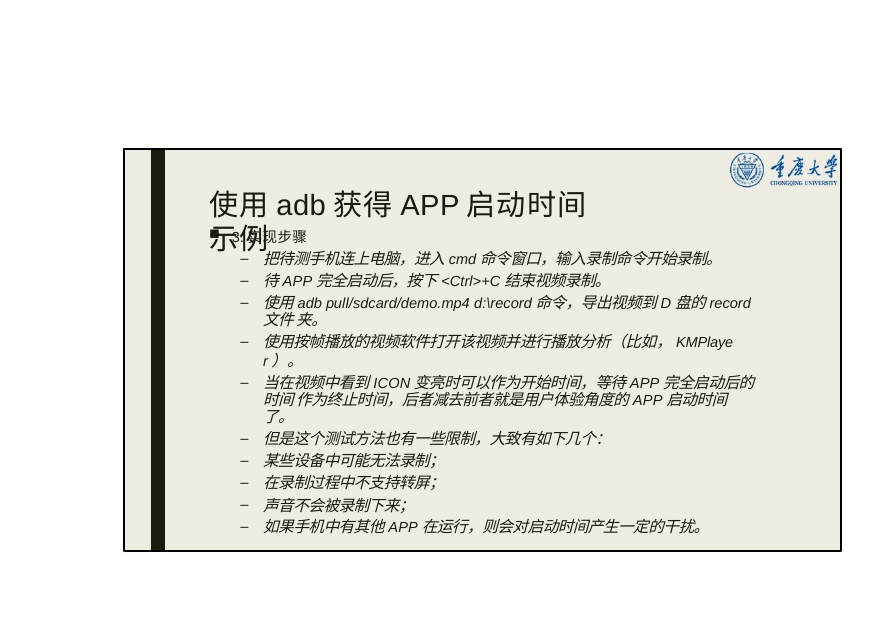

# 使用adb获得APP启动时间示例
3.实现步骤
把待测手机连上电脑，进入cmd命令窗口，输入录制命令开始录制。
待APP完全启动后，按下<Ctrl>+C结束视频录制。
使用adb pull/sdcard/demo.mp4 d:\record命令，导出视频到D盘的record文件 夹。
使用按帧播放的视频软件打开该视频并进行播放分析（比如，KMPlayer）。
当在视频中看到ICON变亮时可以作为开始时间，等待APP完全启动后的时间 作为终止时间，后者减去前者就是用户体验角度的APP启动时间了。
但是这个测试方法也有一些限制，大致有如下几个：
某些设备中可能无法录制；
在录制过程中不支持转屏；
声音不会被录制下来；
如果手机中有其他APP在运行，则会对启动时间产生一定的干扰。